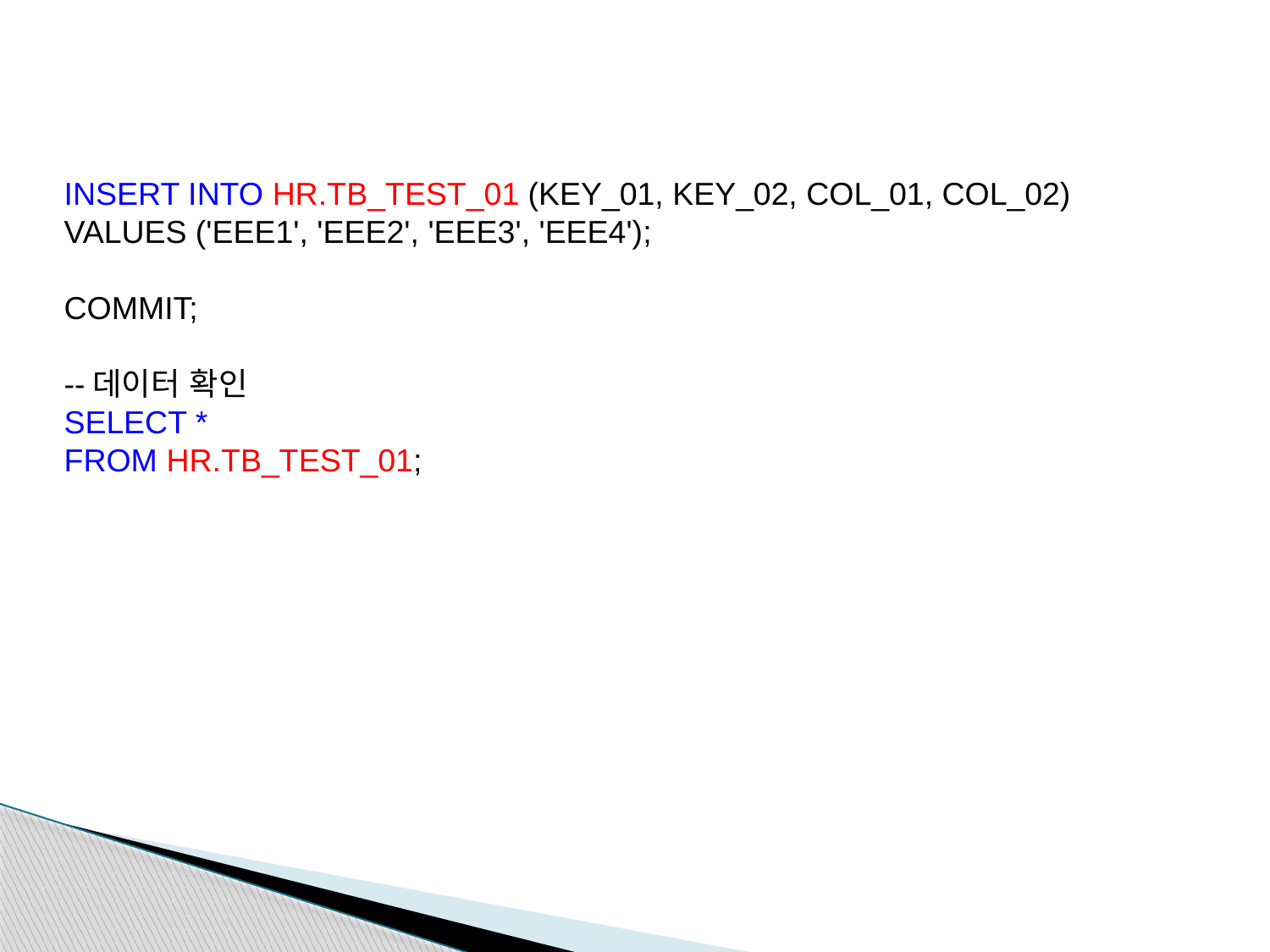

INSERT INTO HR.TB_TEST_01 (KEY_01, KEY_02, COL_01, COL_02)
VALUES ('EEE1', 'EEE2', 'EEE3', 'EEE4');

COMMIT;

--데이터 확인
SELECT *
FROM HR.TB_TEST_01;